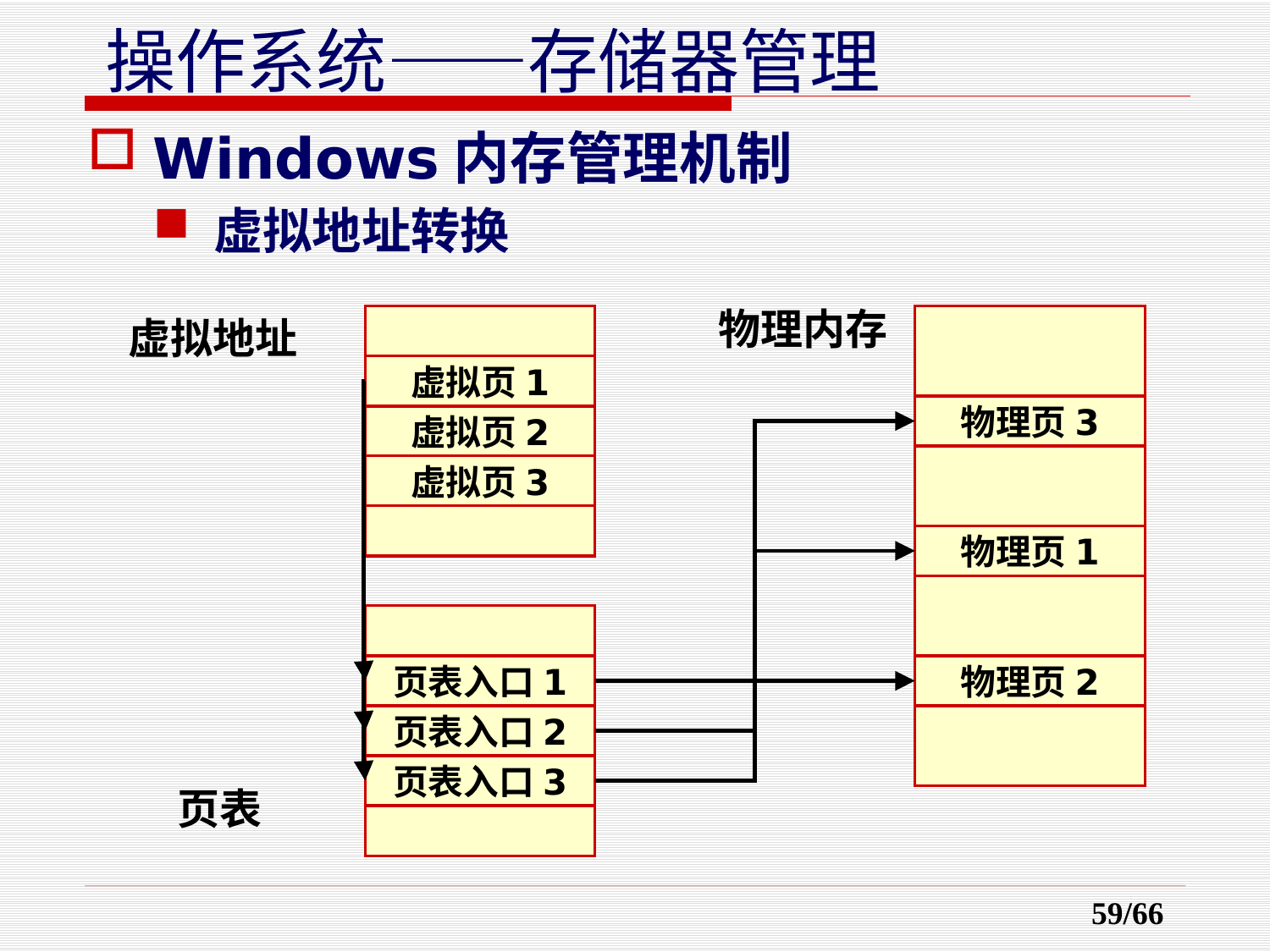

Windows内存管理机制
虚拟地址转换
物理内存
虚拟地址

虚拟页1
物理页3
虚拟页2

虚拟页3

物理页1

页表入口1
物理页2
页表入口2

页表入口3
页表